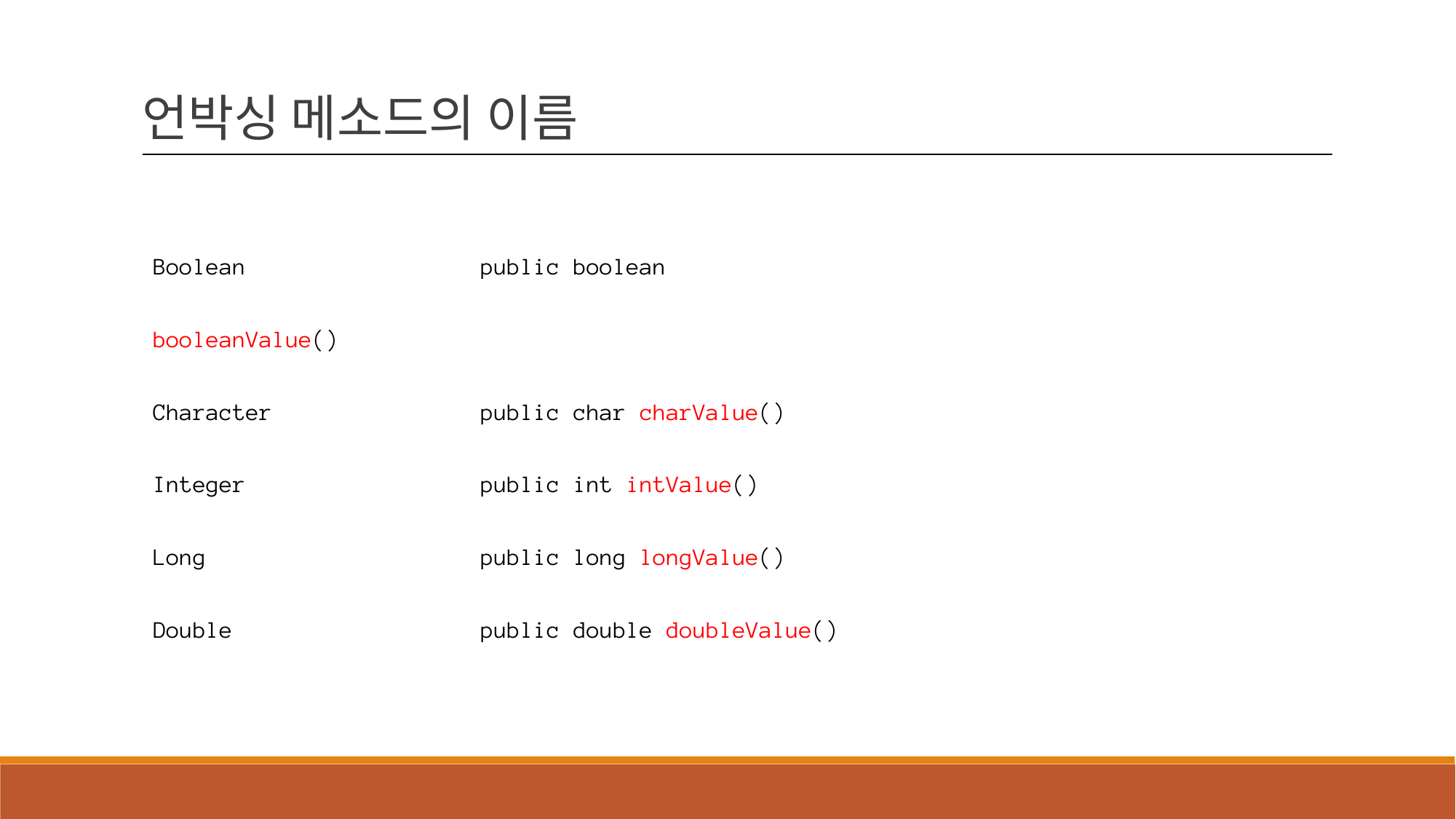

언박싱 메소드의 이름
Boolean 			public boolean booleanValue()
Character 		public char charValue()
Integer 			public int intValue()
Long 			public long longValue()
Double 			public double doubleValue()